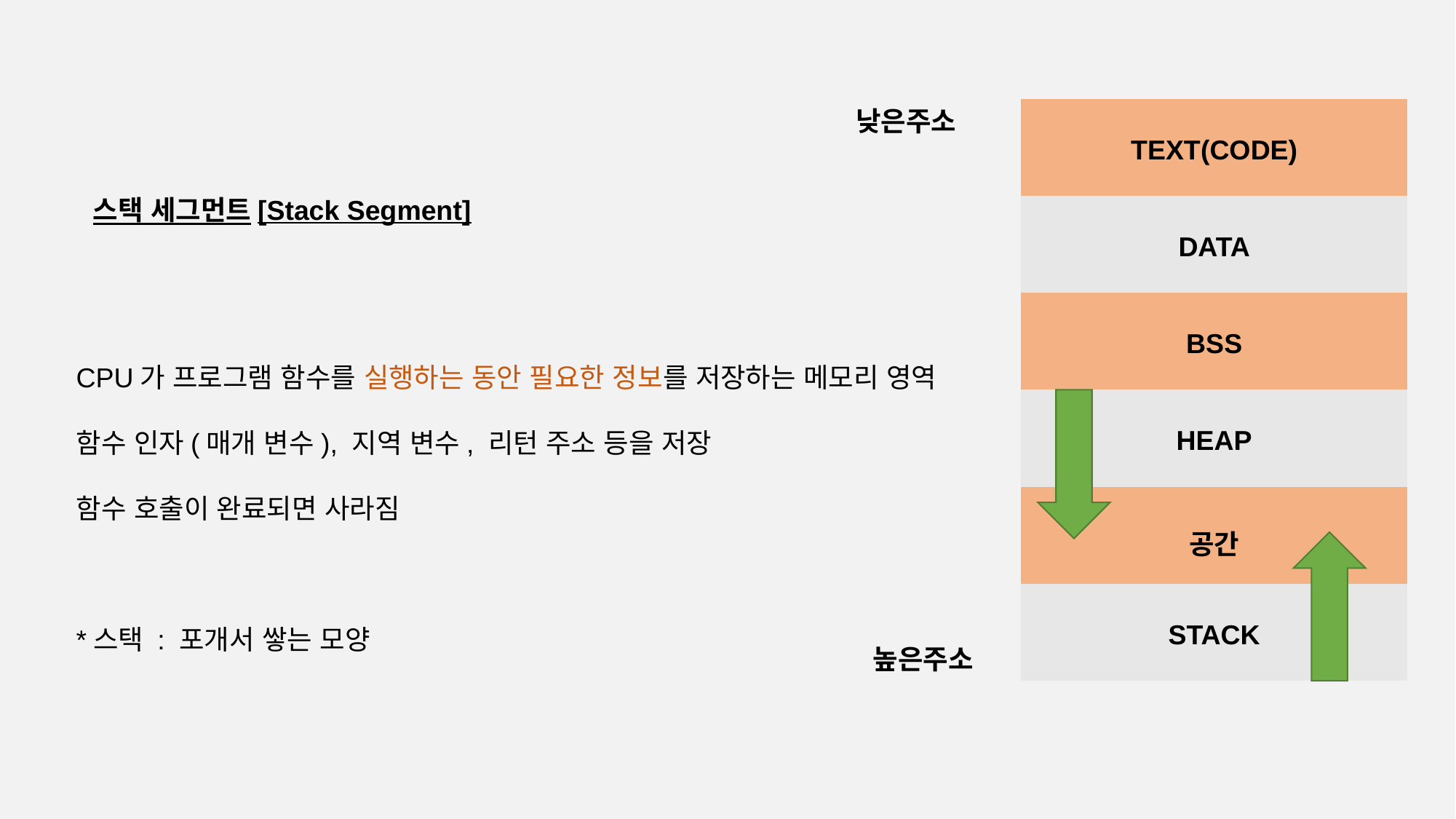

낮은주소
| TEXT(CODE) |
| --- |
| DATA |
| BSS |
| HEAP |
| 공간 |
| STACK |
스택 세그먼트[Stack Segment]

CPU가 프로그램 함수를 실행하는 동안 필요한 정보를 저장하는 메모리 영역

함수 인자(매개 변수), 지역 변수, 리턴 주소 등을 저장

함수 호출이 완료되면 사라짐

*스택 : 포개서 쌓는 모양

높은주소